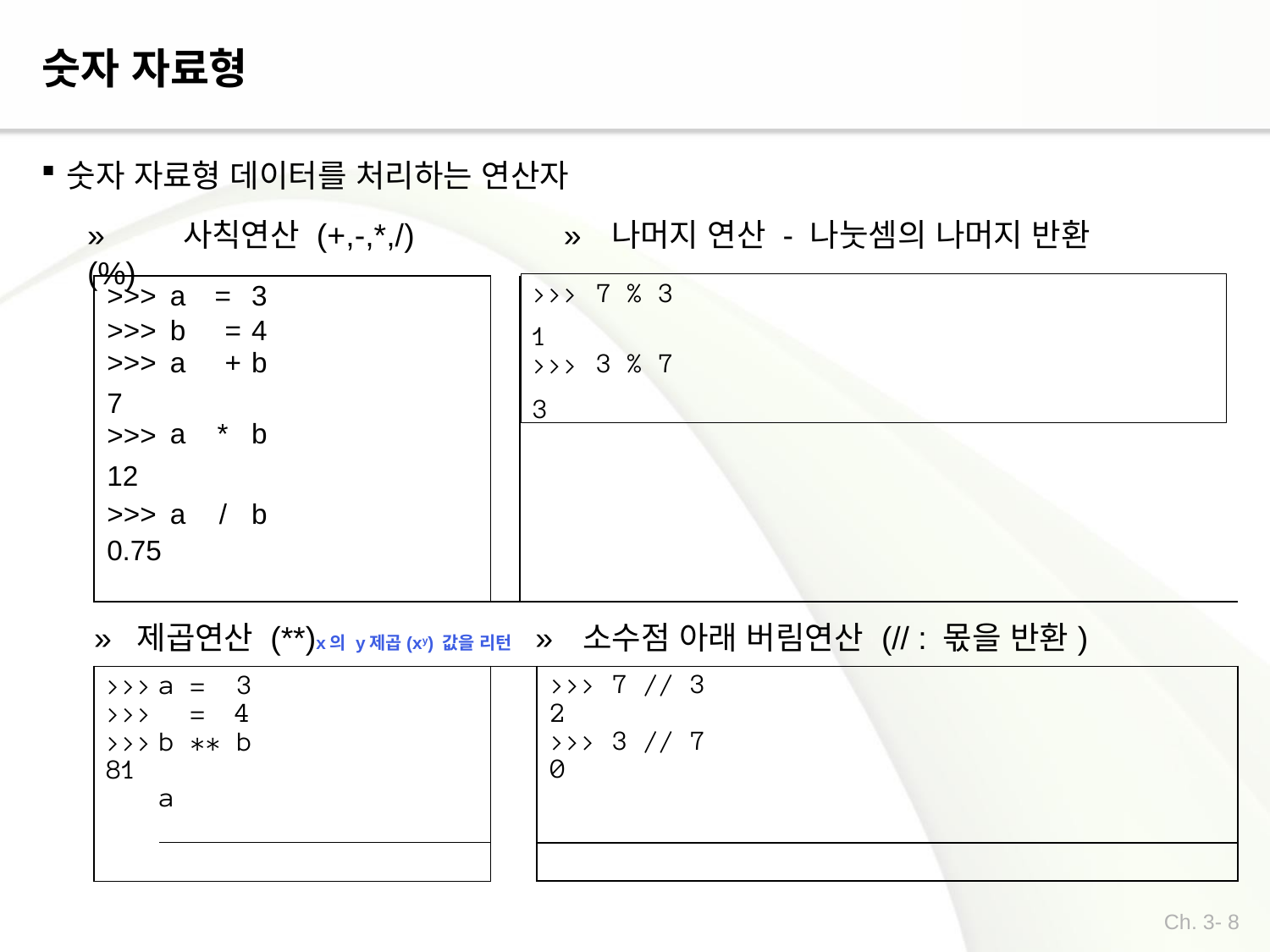

# 숫자 자료형
숫자 자료형 데이터를 처리하는 연산자
»	사칙연산 (+,-,*,/)	»	나머지 연산 - 나눗셈의 나머지 반환 (%)

| >>> |  | a |  | = | 3 |  | >>> |  | 7 % 3 |
| --- | --- | --- | --- | --- | --- | --- | --- | --- | --- |
| >>> >>> |  | b a |  | = + | 4 b |  | 1 >>> |  | 3 % 7 |
| 7 >>> |  | a |  | \* | b |  | 3 |  |  |
| 12 |  |  |  |  |  |  |  |  |  |
| >>> |  | a |  | / | b |  |  |  |  |
| 0.75 |  |  |  |  |  |  |  |  |  |
| » 제곱연산 (\*\*)x의 y제곱(xy) 값을 리턴 » 소수점 아래 버림연산 (// : 몫을 반환) |  |  |  |  |  |  |  |  |  |
| >>> >>> >>> 81 | a b a |  | = 3 = 4 \*\* b |  |  |  |  | >>> 7 // 3 2 >>> 3 // 7 0 |  |
|  |  |  |  |  |  |  |  |  |  |
Ch. 3- 8